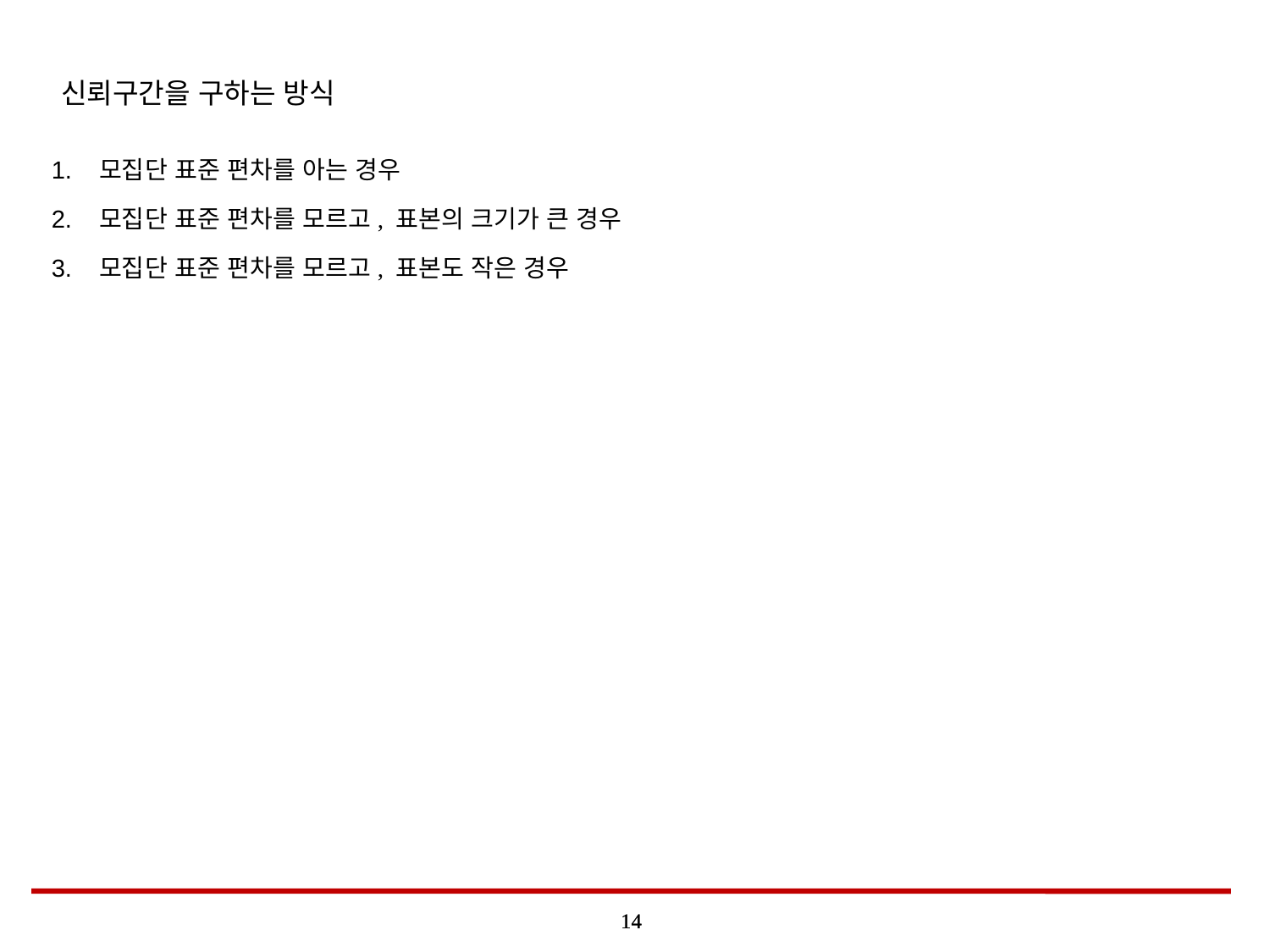

# 신뢰구간을 구하는 방식
모집단 표준 편차를 아는 경우
모집단 표준 편차를 모르고, 표본의 크기가 큰 경우
모집단 표준 편차를 모르고, 표본도 작은 경우